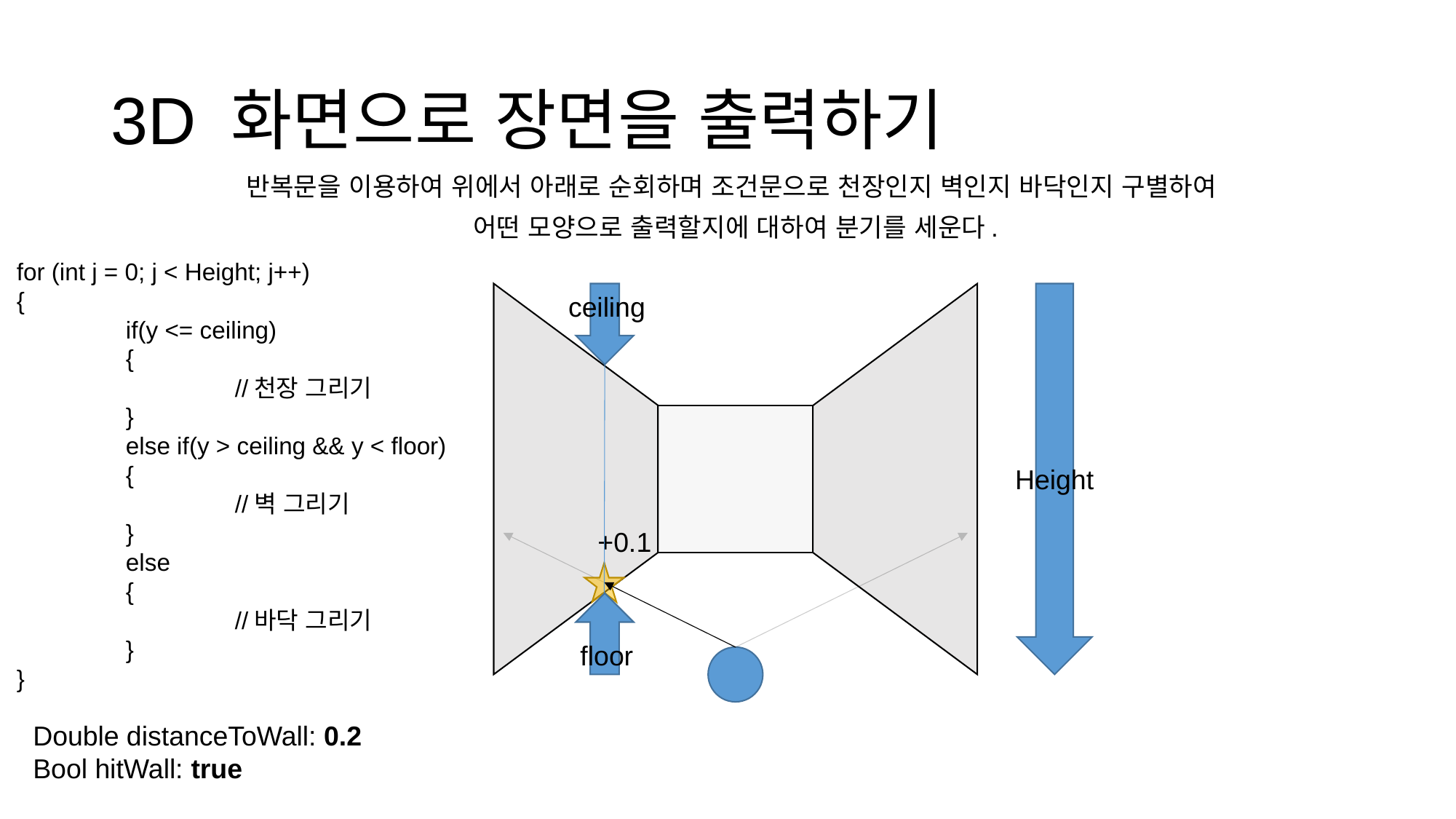

# 3D 화면으로 장면을 출력하기
반복문을 이용하여 위에서 아래로 순회하며 조건문으로 천장인지 벽인지 바닥인지 구별하여
어떤 모양으로 출력할지에 대하여 분기를 세운다.
for (int j = 0; j < Height; j++)
{
	if(y <= ceiling)
	{
		//천장 그리기
	}
	else if(y > ceiling && y < floor)
	{
		//벽 그리기
	}
	else
	{
		//바닥 그리기
	}
}

ceiling
Height
+0.1

floor

Double distanceToWall: 0.2
Bool hitWall: true